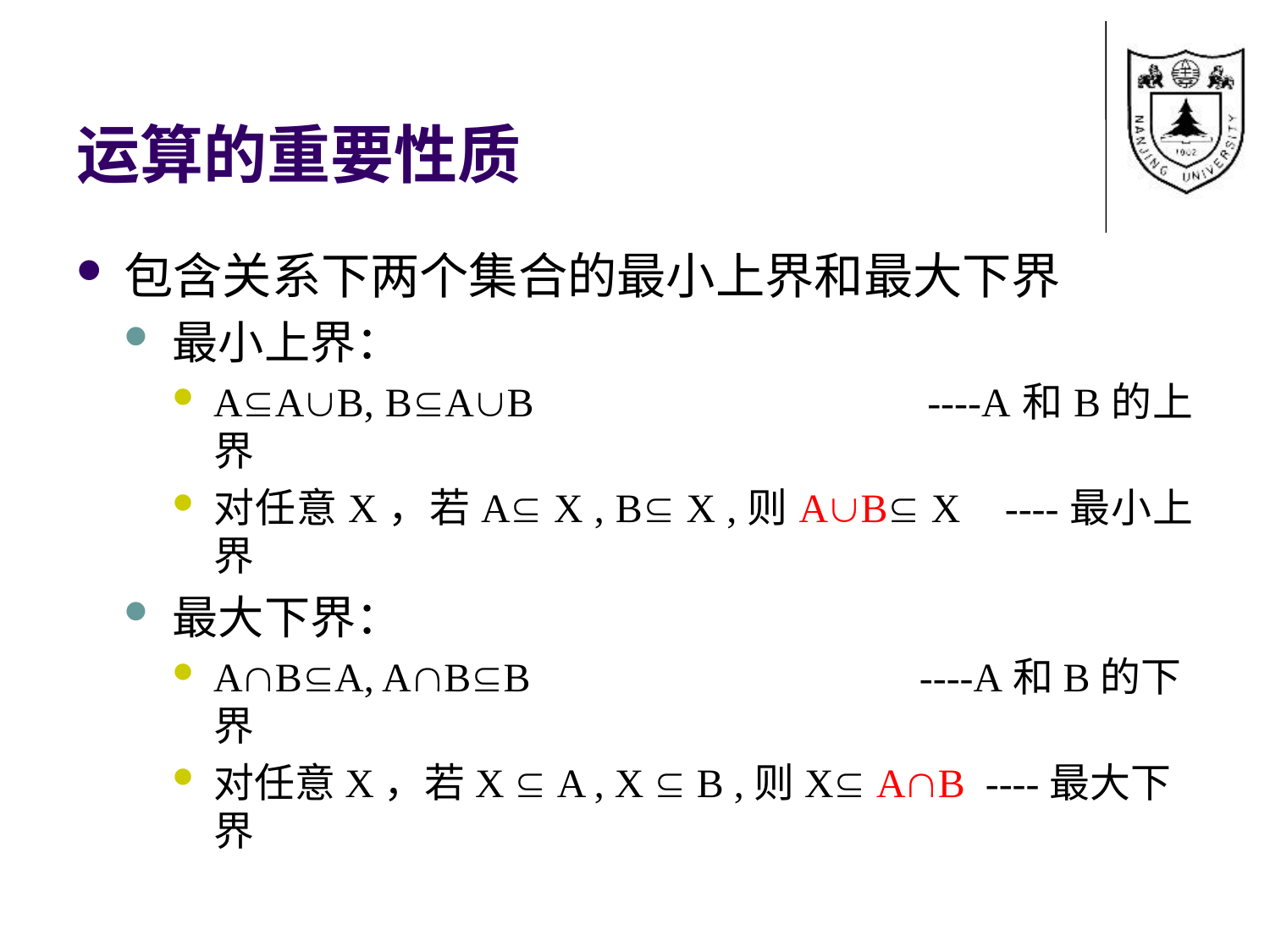

# 运算的重要性质
包含关系下两个集合的最小上界和最大下界
最小上界：
A⊆A∪B, B⊆A∪B			       ----A和B的上界
对任意X，若A⊆ X , B⊆ X ,则A∪B⊆ X    ----最小上界
最大下界：
A∩B⊆A, A∩B⊆B 			       ----A和B的下界
对任意X，若X ⊆ A , X ⊆ B ,则X⊆ A∩B  ----最大下界